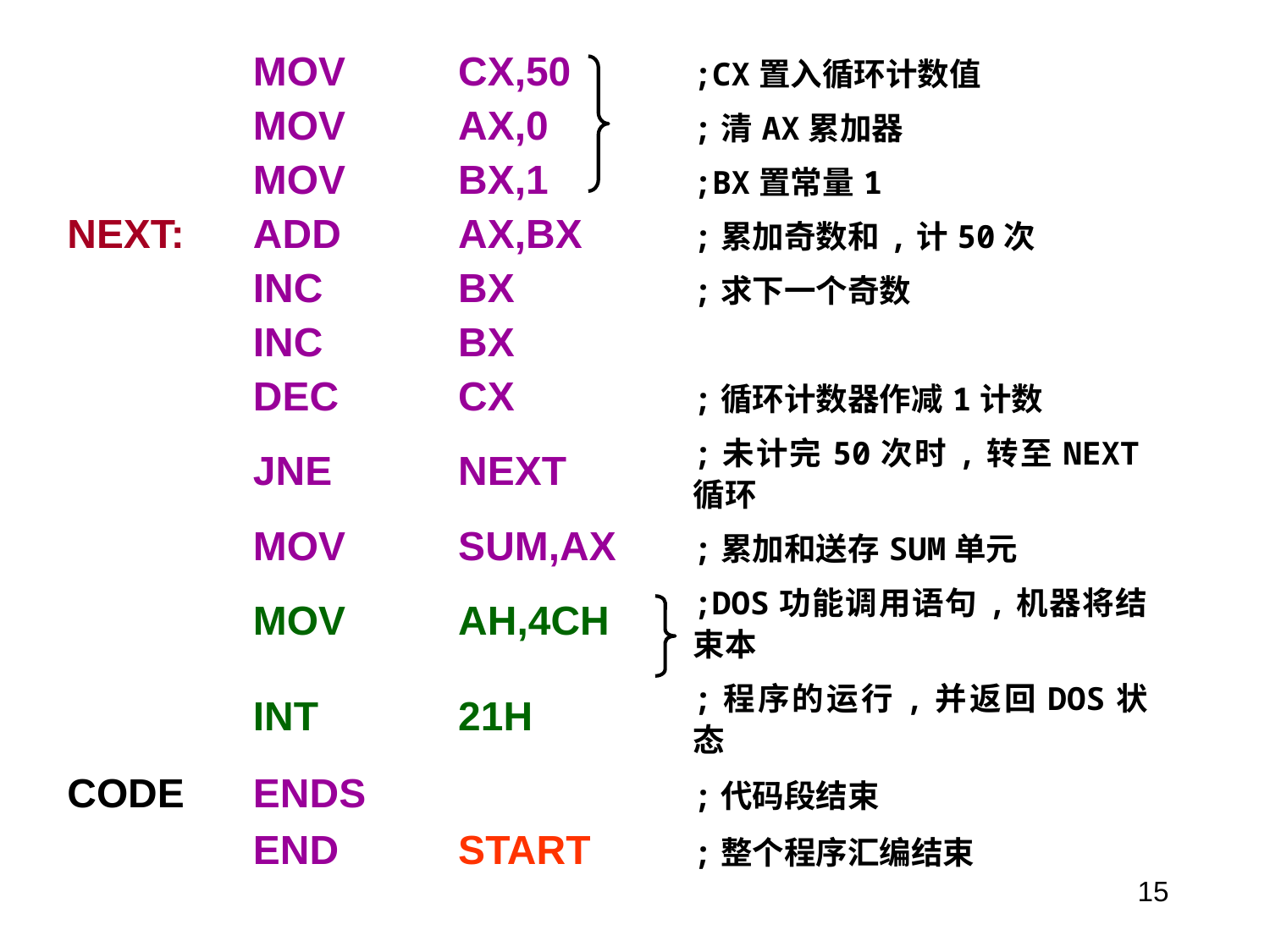

|  | MOV | CX,50 | ;CX置入循环计数值 |
| --- | --- | --- | --- |
|  | MOV | AX,0 | ;清AX累加器 |
|  | MOV | BX,1 | ;BX置常量1 |
| NEXT: | ADD | AX,BX | ;累加奇数和,计50次 |
|  | INC | BX | ;求下一个奇数 |
|  | INC | BX |  |
|  | DEC | CX | ;循环计数器作减1计数 |
|  | JNE | NEXT | ;未计完50次时,转至NEXT循环 |
|  | MOV | SUM,AX | ;累加和送存SUM单元 |
|  | MOV | AH,4CH | ;DOS功能调用语句,机器将结束本 |
|  | INT | 21H | ;程序的运行,并返回DOS状态 |
| CODE | ENDS |  | ;代码段结束 |
|  | END | START | ;整个程序汇编结束 |

15